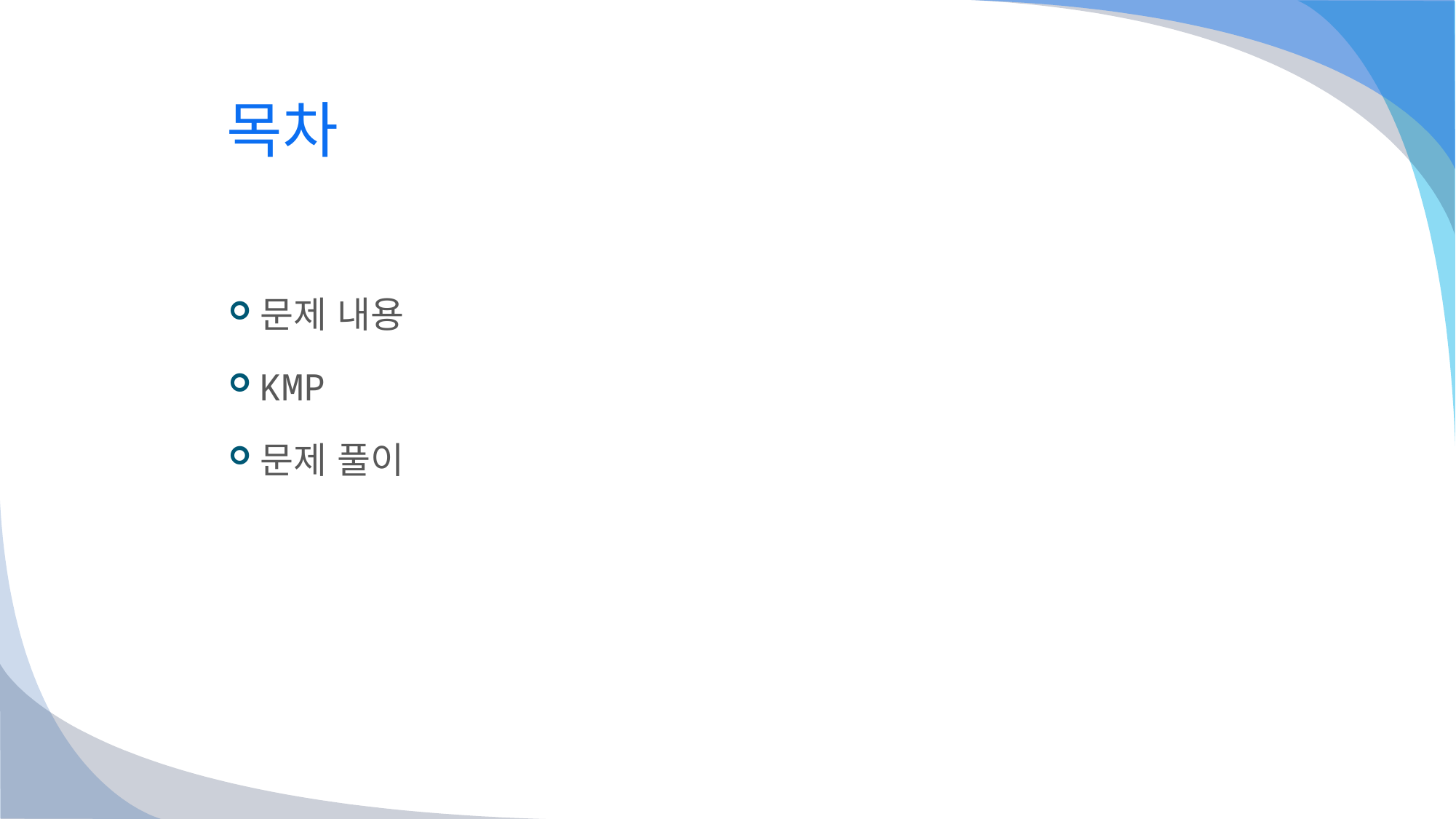

# 목차
문제 내용
KMP
문제 풀이